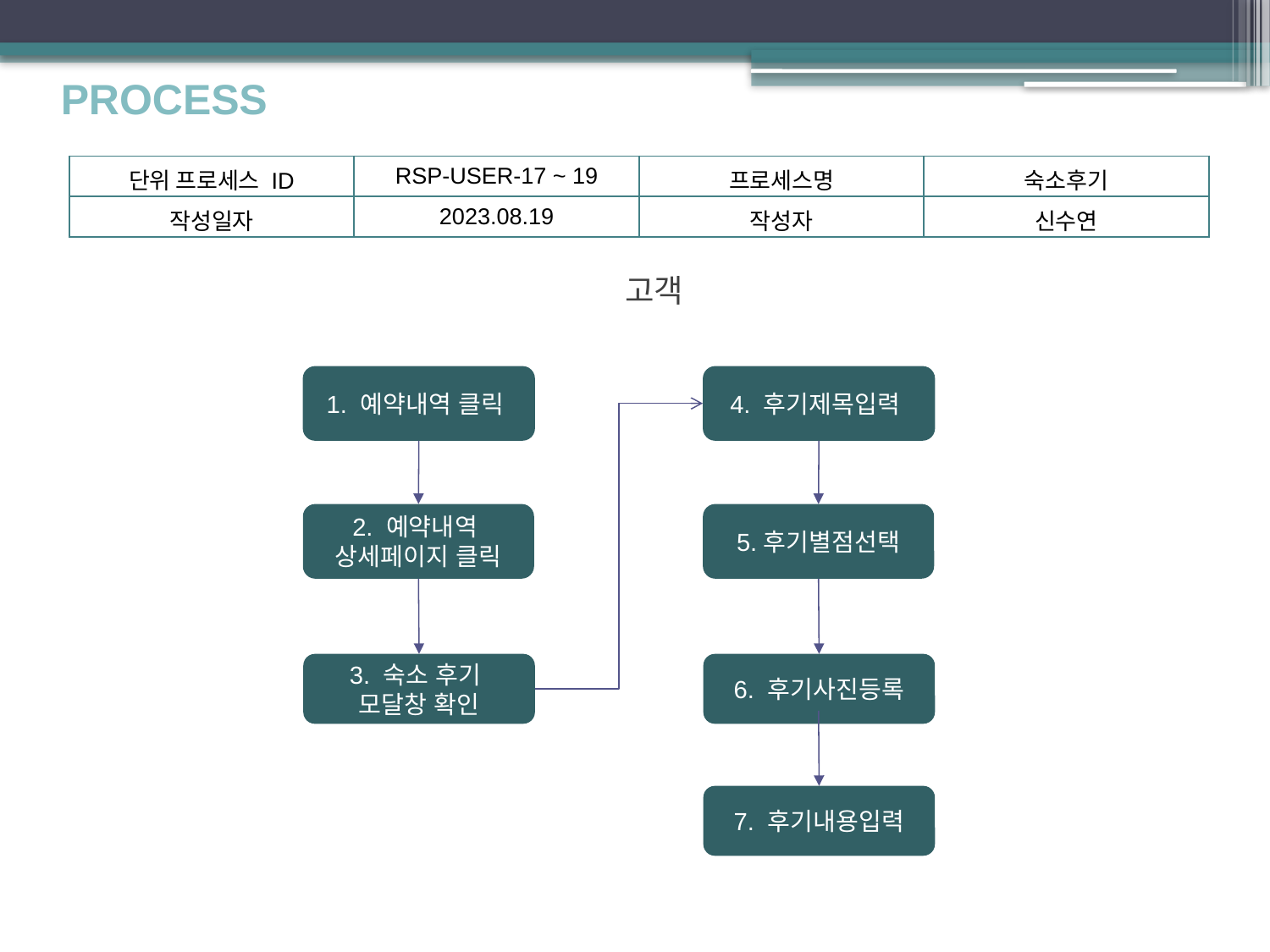

PROCESS
| 단위 프로세스 ID | RSP-USER-17 ~ 19 | 프로세스명 | 숙소후기 |
| --- | --- | --- | --- |
| 작성일자 | 2023.08.19 | 작성자 | 신수연 |
고객
1. 예약내역 클릭
4. 후기제목입력
2. 예약내역
상세페이지 클릭
5.후기별점선택
3. 숙소 후기
모달창 확인
6. 후기사진등록
7. 후기내용입력